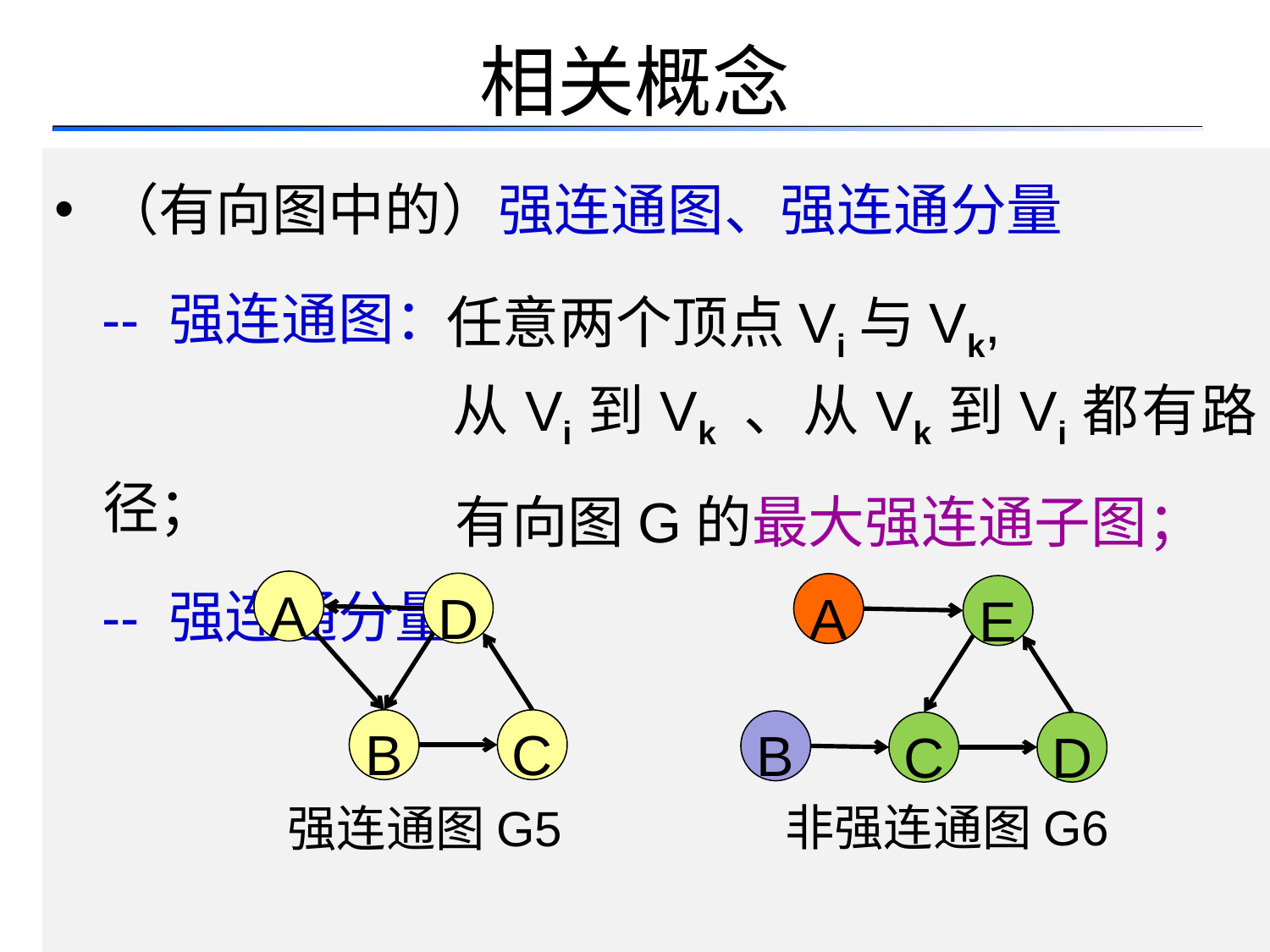

# 相关概念

（有向图中的）强连通图、强连通分量
   -- 强连通图：
                         从Vi到Vk 、从Vk到Vi都有路径；
   -- 强连通分量：
任意两个顶点Vi与Vk,
有向图G的最大强连通子图；
A
D
A
E
B
C
B
C
D
非强连通图G6
强连通图G5